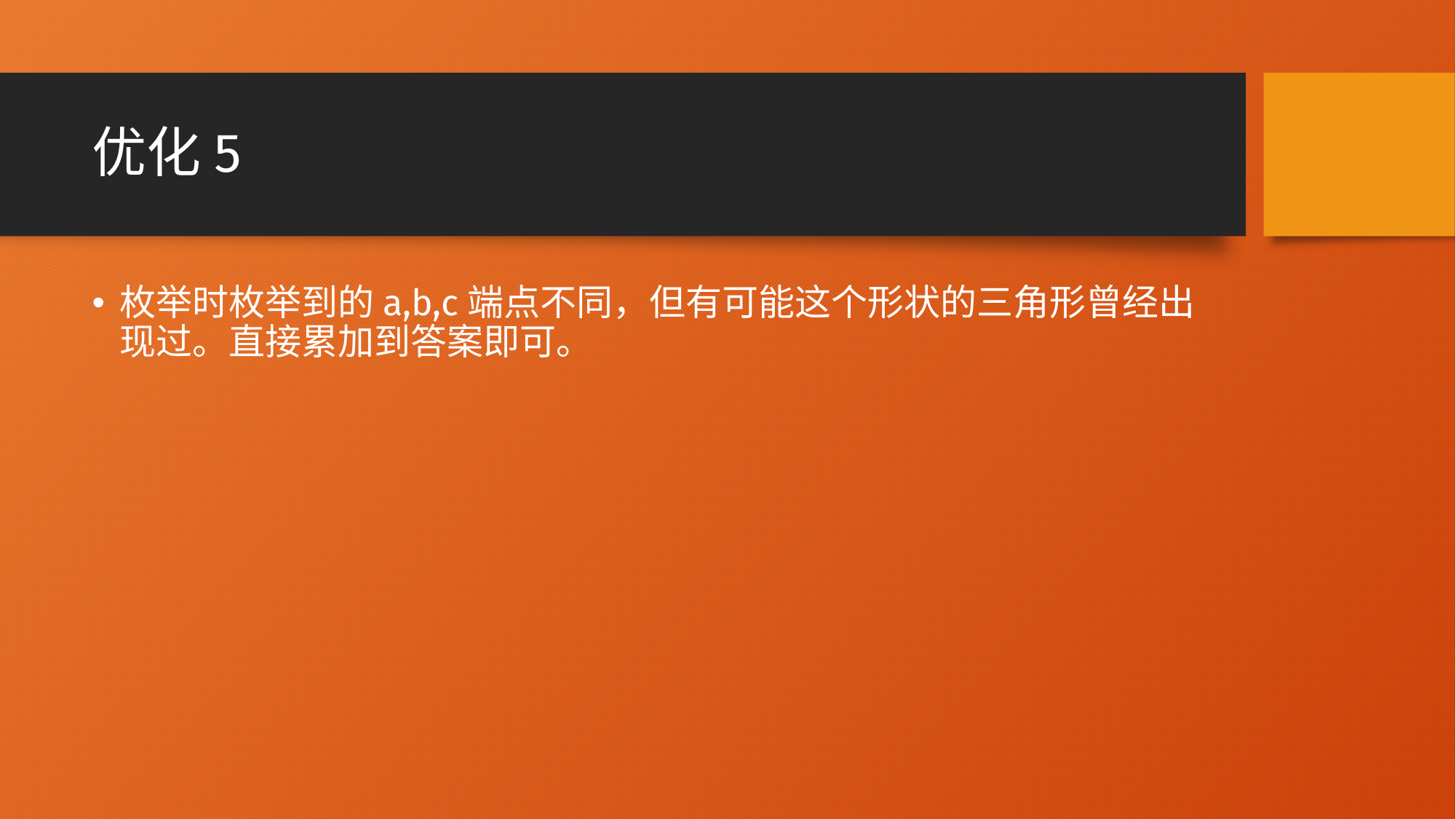

# 优化5
枚举时枚举到的a,b,c端点不同，但有可能这个形状的三角形曾经出现过。直接累加到答案即可。